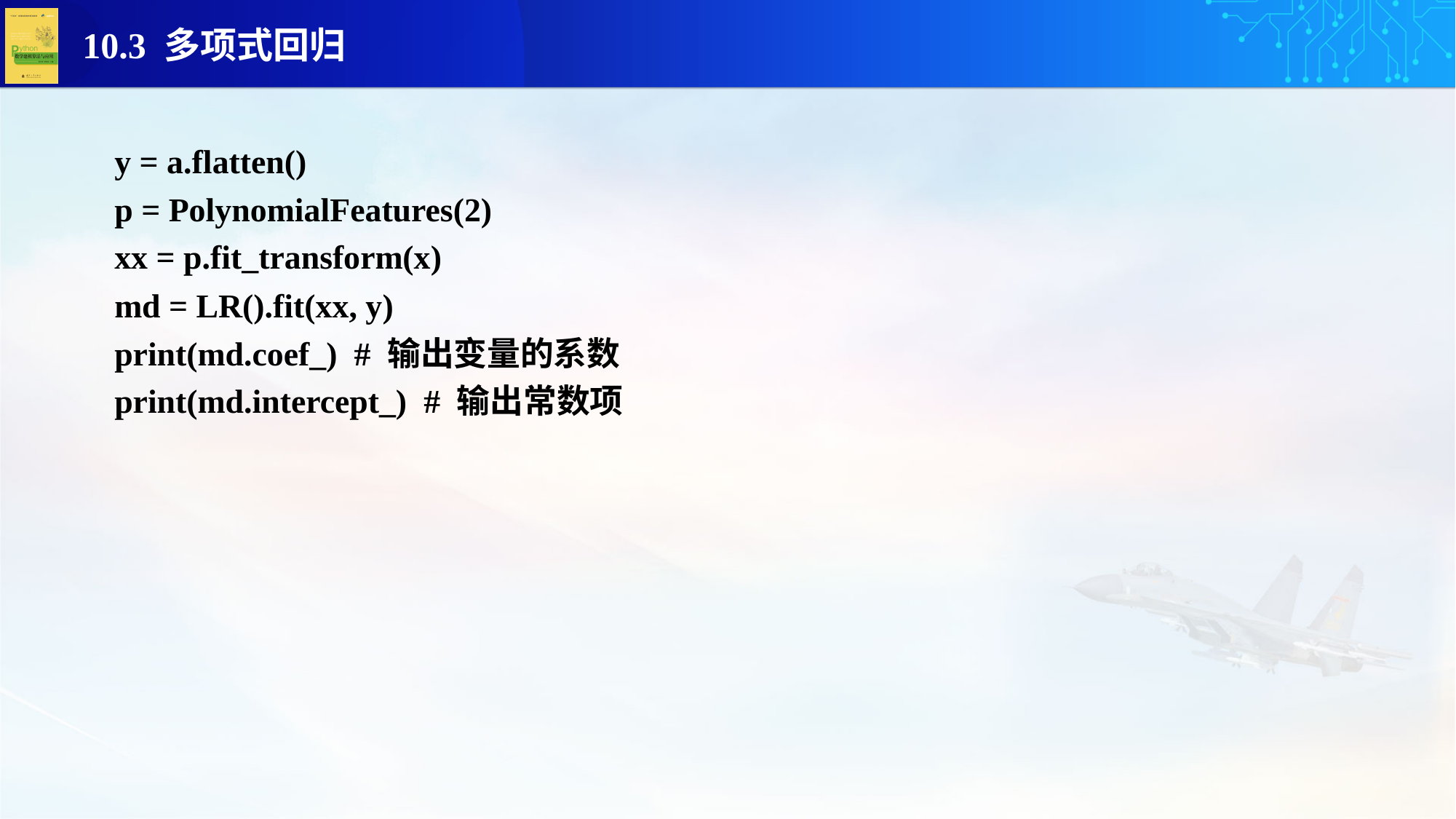

y = a.flatten()
p = PolynomialFeatures(2)
xx = p.fit_transform(x)
md = LR().fit(xx, y)
print(md.coef_)  # 输出变量的系数
print(md.intercept_)  # 输出常数项